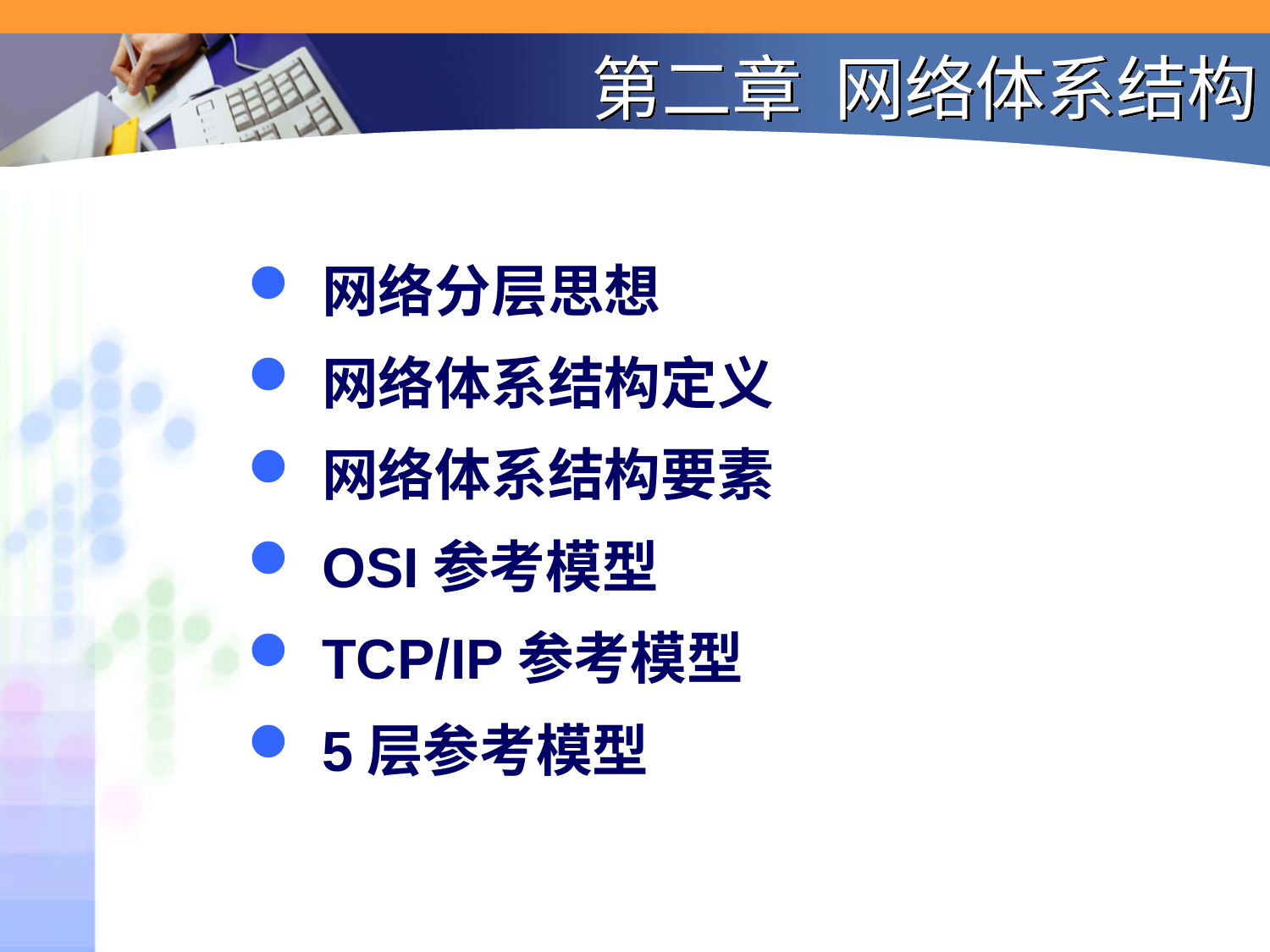

# 第二章  网络体系结构
网络分层思想
网络体系结构定义
网络体系结构要素
OSI参考模型
TCP/IP参考模型
5层参考模型